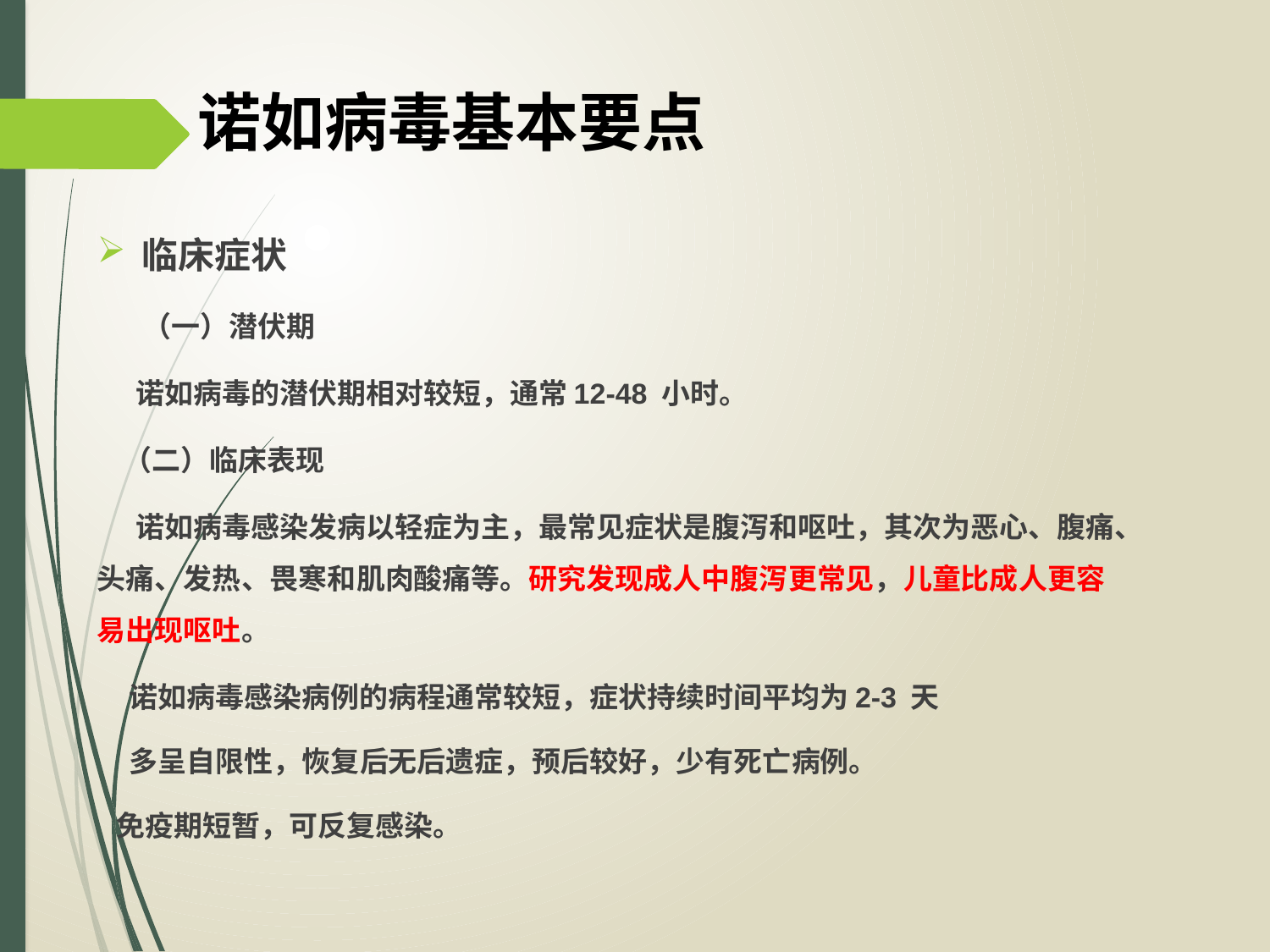

# 诺如病毒基本要点
临床症状
      （一）潜伏期
     诺如病毒的潜伏期相对较短，通常12‐48 小时。
   （二）临床表现
     诺如病毒感染发病以轻症为主，最常见症状是腹泻和呕吐，其次为恶心、腹痛、头痛、发热、畏寒和肌肉酸痛等。研究发现成人中腹泻更常见，儿童比成人更容易出现呕吐。
    诺如病毒感染病例的病程通常较短，症状持续时间平均为2‐3 天
    多呈自限性，恢复后无后遗症，预后较好，少有死亡病例。
  免疫期短暂，可反复感染。